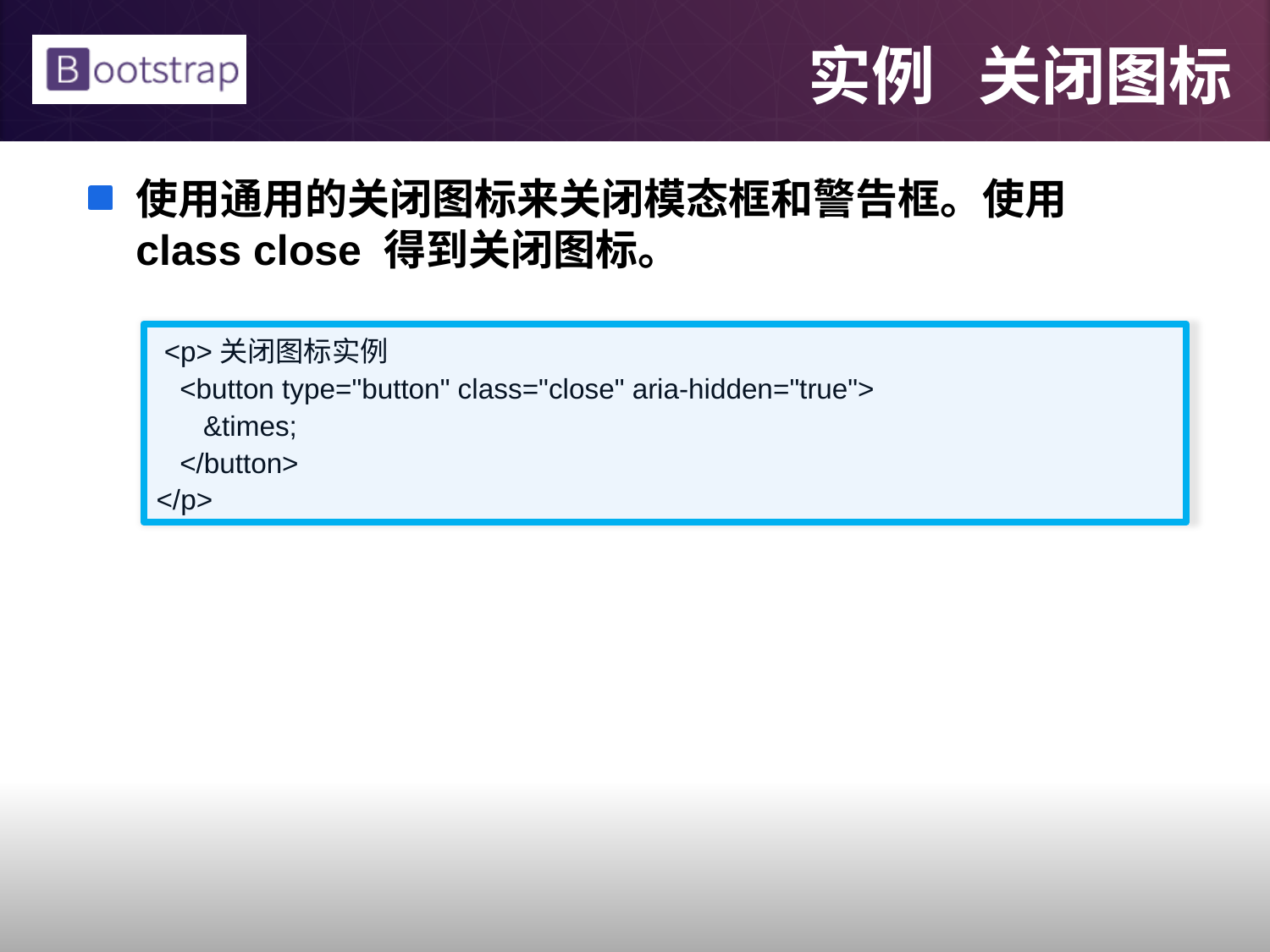

# 实例   关闭图标
使用通用的关闭图标来关闭模态框和警告框。使用 class close 得到关闭图标。
 <p>关闭图标实例
   <button type="button" class="close" aria-hidden="true">
      &times;
   </button>
</p>